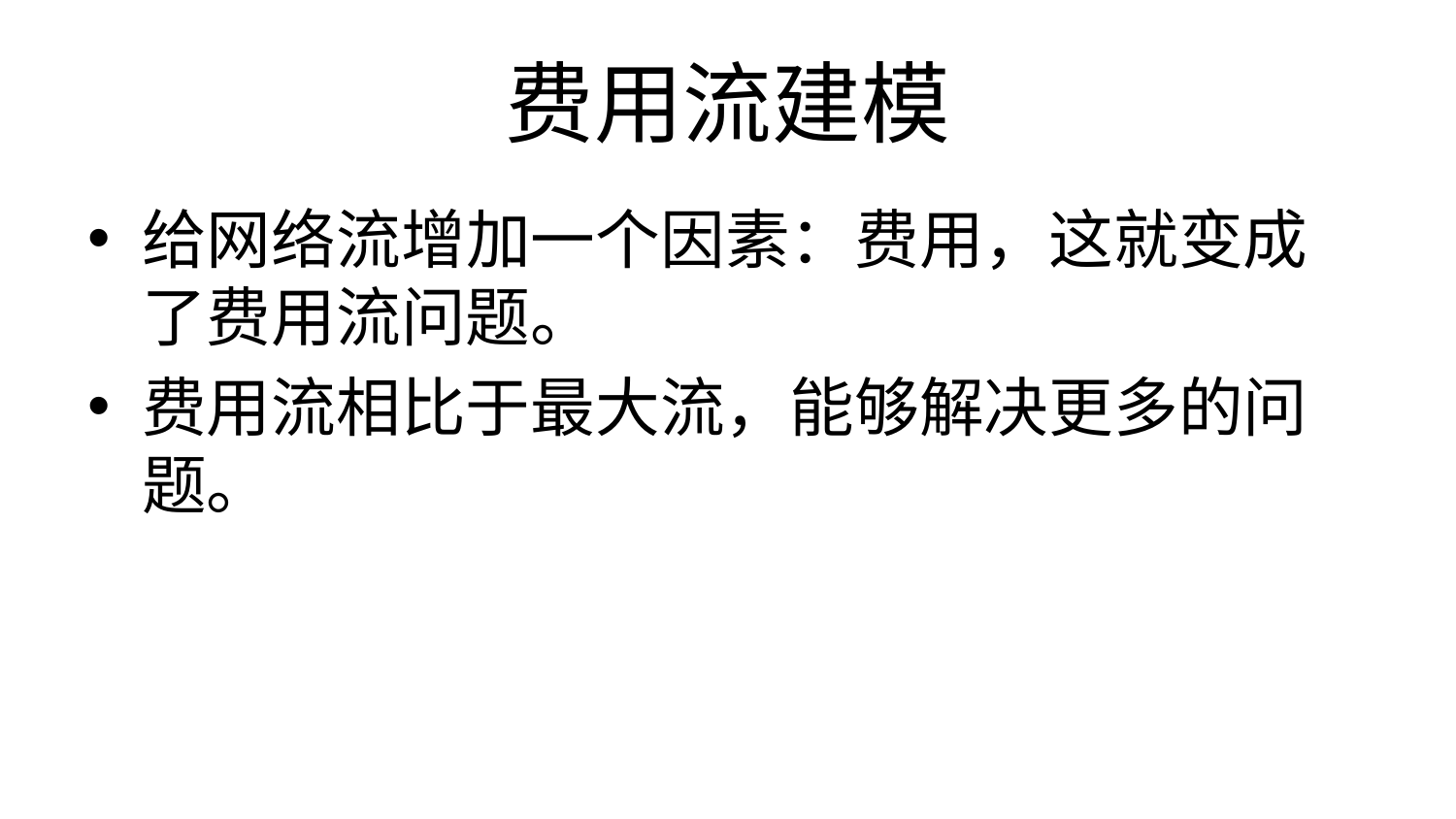

# 费用流建模
给网络流增加一个因素：费用，这就变成了费用流问题。
费用流相比于最大流，能够解决更多的问题。